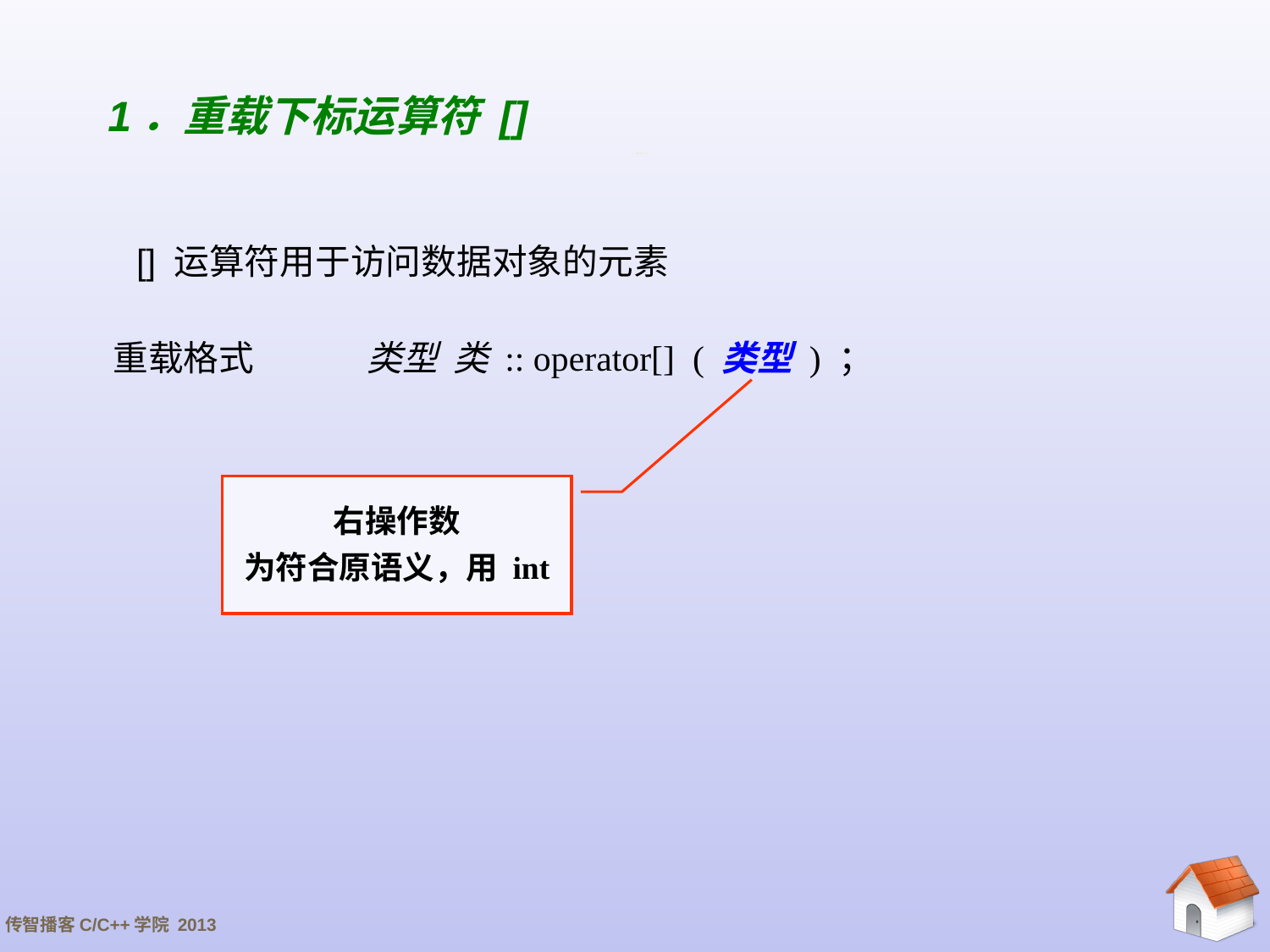

1．重载下标运算符 []
# 6.3.3  重载运算符[]和()
[] 运算符用于访问数据对象的元素
重载格式	类型  类 :: operator[]  ( 类型 ) ；
右操作数
为符合原语义，用 int